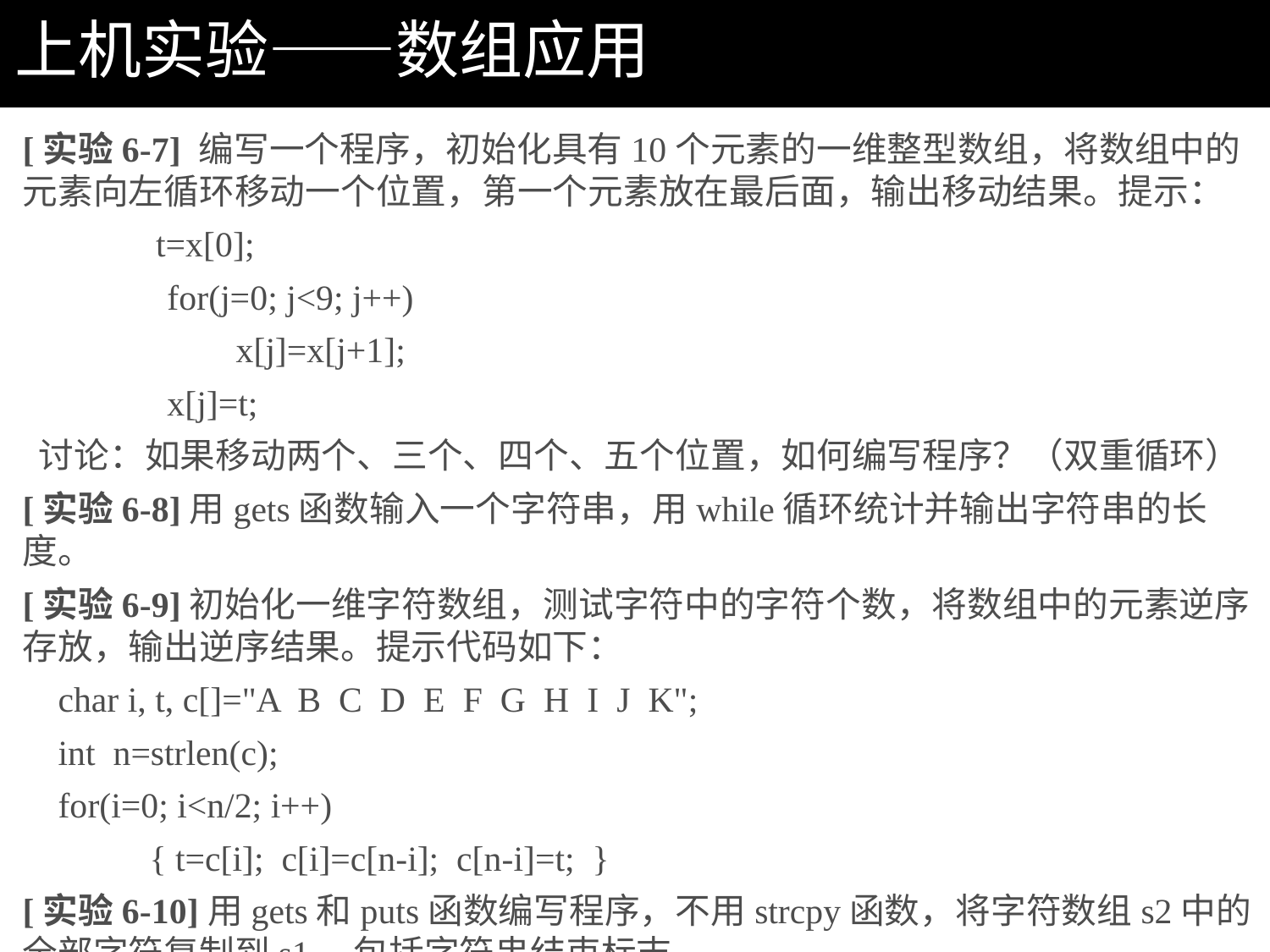

上机实验——数组应用
[实验6-7] 编写一个程序，初始化具有10个元素的一维整型数组，将数组中的元素向左循环移动一个位置，第一个元素放在最后面，输出移动结果。提示：
               t=x[0];
	  for(j=0; j<9; j++)
                        x[j]=x[j+1];
	  x[j]=t;
 讨论：如果移动两个、三个、四个、五个位置，如何编写程序？（双重循环）
[实验6-8]用gets函数输入一个字符串，用while循环统计并输出字符串的长度。
[实验6-9]初始化一维字符数组，测试字符中的字符个数，将数组中的元素逆序存放，输出逆序结果。提示代码如下：
    char i, t, c[]="A  B  C  D  E  F  G  H  I  J  K";
    int  n=strlen(c);
    for(i=0; i<n/2; i++)
	{ t=c[i];  c[i]=c[n-i];  c[n-i]=t;  }
[实验6-10]用gets和puts函数编写程序，不用strcpy函数，将字符数组s2中的全部字符复制到s1，包括字符串结束标志。